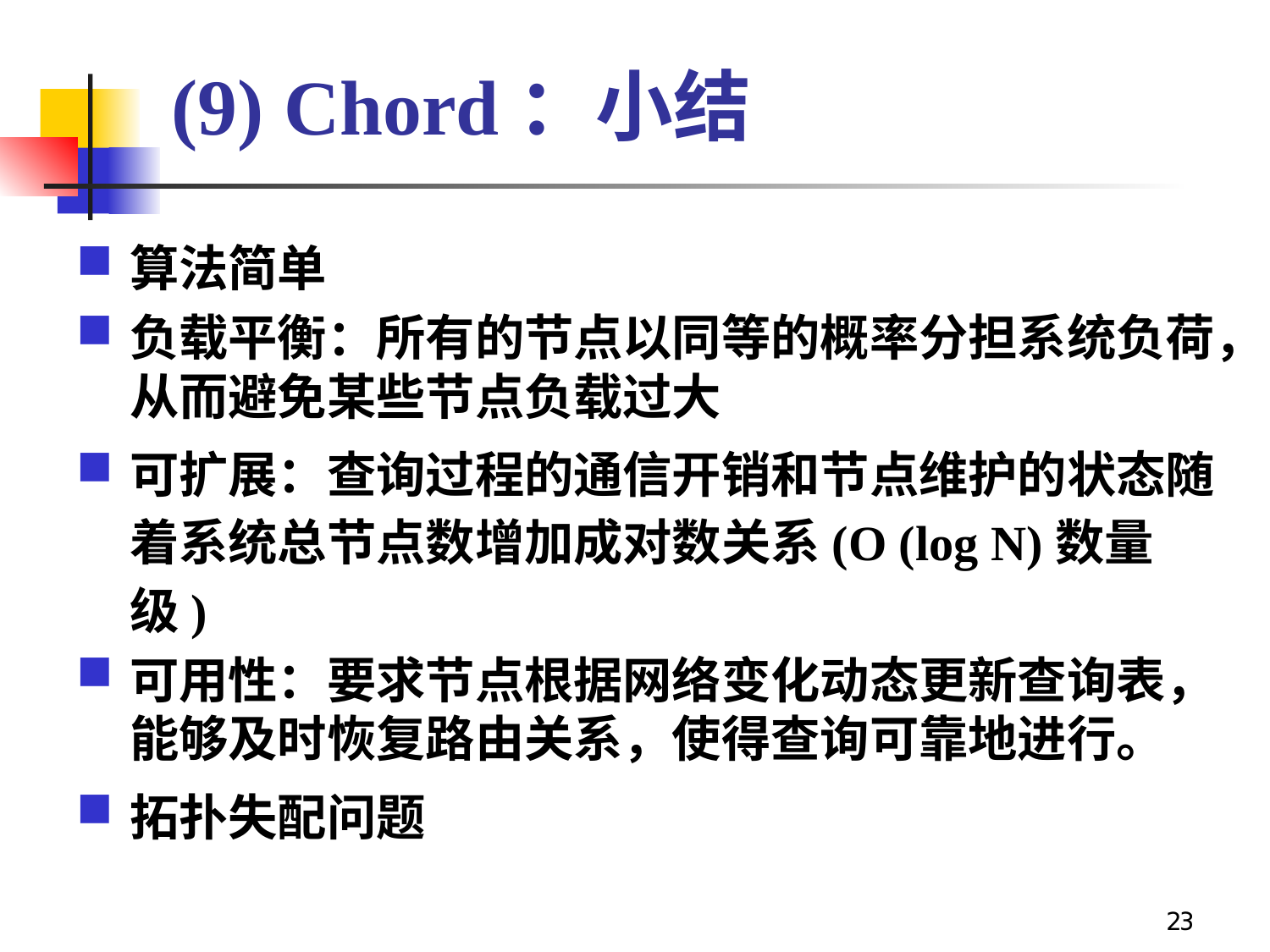

# (9) Chord：小结
算法简单
负载平衡：所有的节点以同等的概率分担系统负荷，从而避免某些节点负载过大
可扩展：查询过程的通信开销和节点维护的状态随着系统总节点数增加成对数关系(O (log N)数量级)
可用性：要求节点根据网络变化动态更新查询表，能够及时恢复路由关系，使得查询可靠地进行。
拓扑失配问题
23